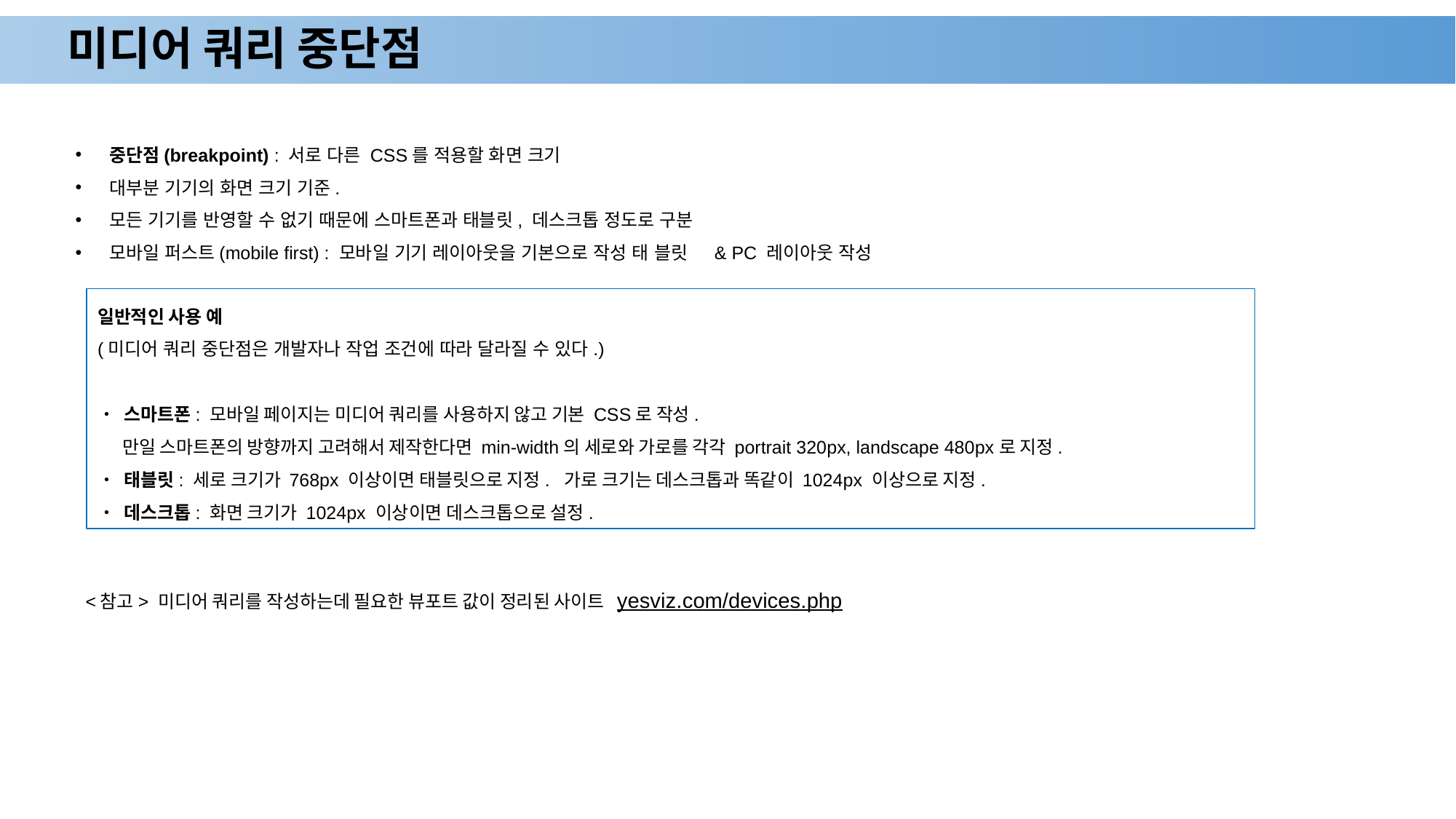

# 미디어 쿼리 중단점
중단점(breakpoint) : 서로 다른 CSS를 적용할 화면 크기
대부분 기기의 화면 크기 기준.
모든 기기를 반영할 수 없기 때문에 스마트폰과 태블릿, 데스크톱 정도로 구분
모바일 퍼스트(mobile first) : 모바일 기기 레이아웃을 기본으로 작성 🡪 태블릿 & PC 레이아웃 작성
일반적인 사용 예
(미디어 쿼리 중단점은 개발자나 작업 조건에 따라 달라질 수 있다.)

• 스마트폰: 모바일 페이지는 미디어 쿼리를 사용하지 않고 기본 CSS로 작성.
    만일 스마트폰의 방향까지 고려해서 제작한다면 min-width의 세로와 가로를 각각 portrait 320px, landscape 480px로 지정.
• 태블릿: 세로 크기가 768px 이상이면 태블릿으로 지정.  가로 크기는 데스크톱과 똑같이 1024px 이상으로 지정.
• 데스크톱: 화면 크기가 1024px 이상이면 데스크톱으로 설정.
<참고> 미디어 쿼리를 작성하는데 필요한 뷰포트 값이 정리된 사이트  yesviz.com/devices.php